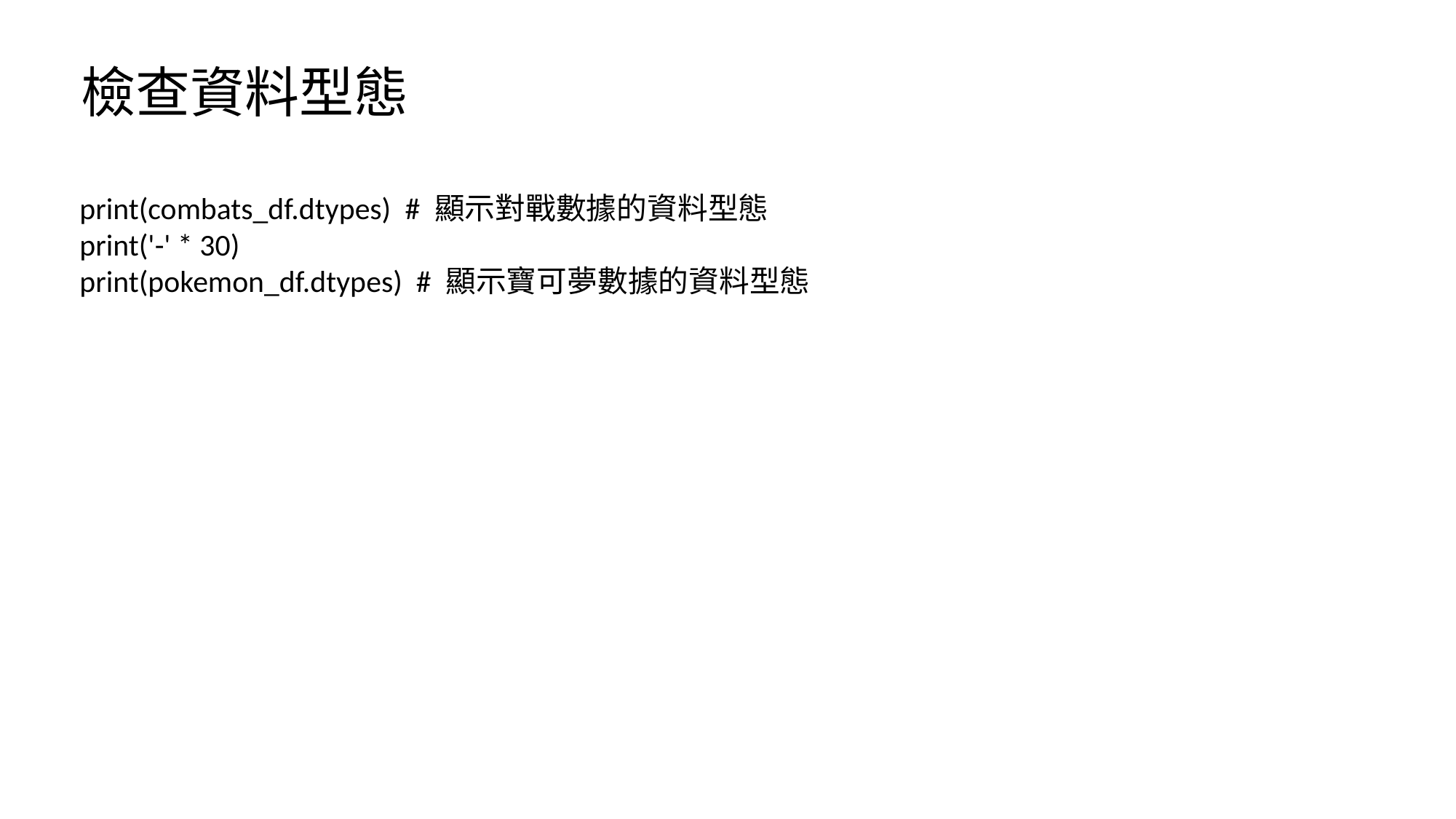

檢查資料型態
print(combats_df.dtypes)  # 顯示對戰數據的資料型態
print('-' * 30)
print(pokemon_df.dtypes)  # 顯示寶可夢數據的資料型態